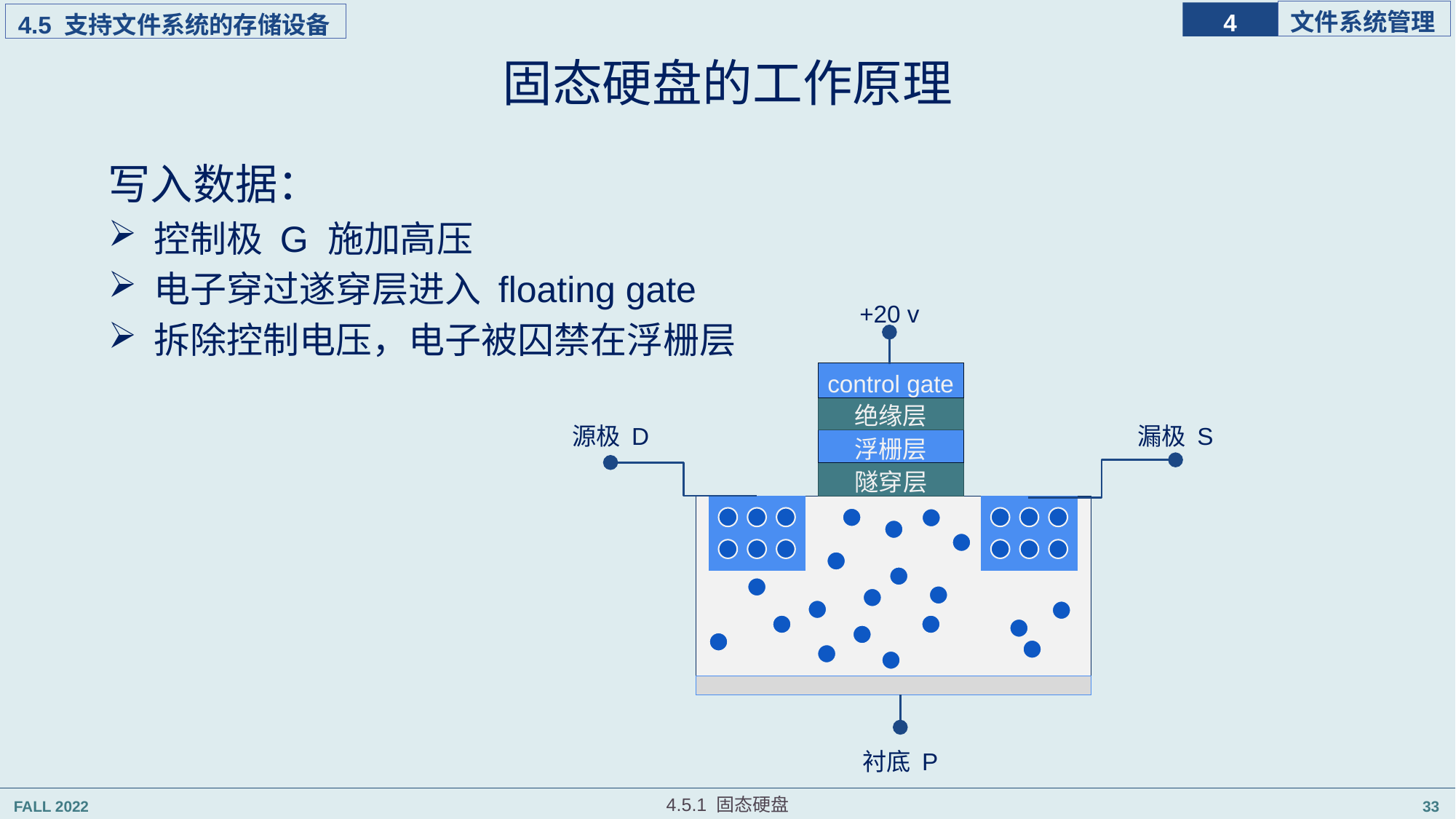

固态硬盘的工作原理
写入数据：
 控制极 G 施加高压
 电子穿过遂穿层进入 floating gate
 拆除控制电压，电子被囚禁在浮栅层

+20 v
control gate
绝缘层
源极 D
漏极 S
浮栅层
隧穿层

衬底 P
4.5.1 固态硬盘